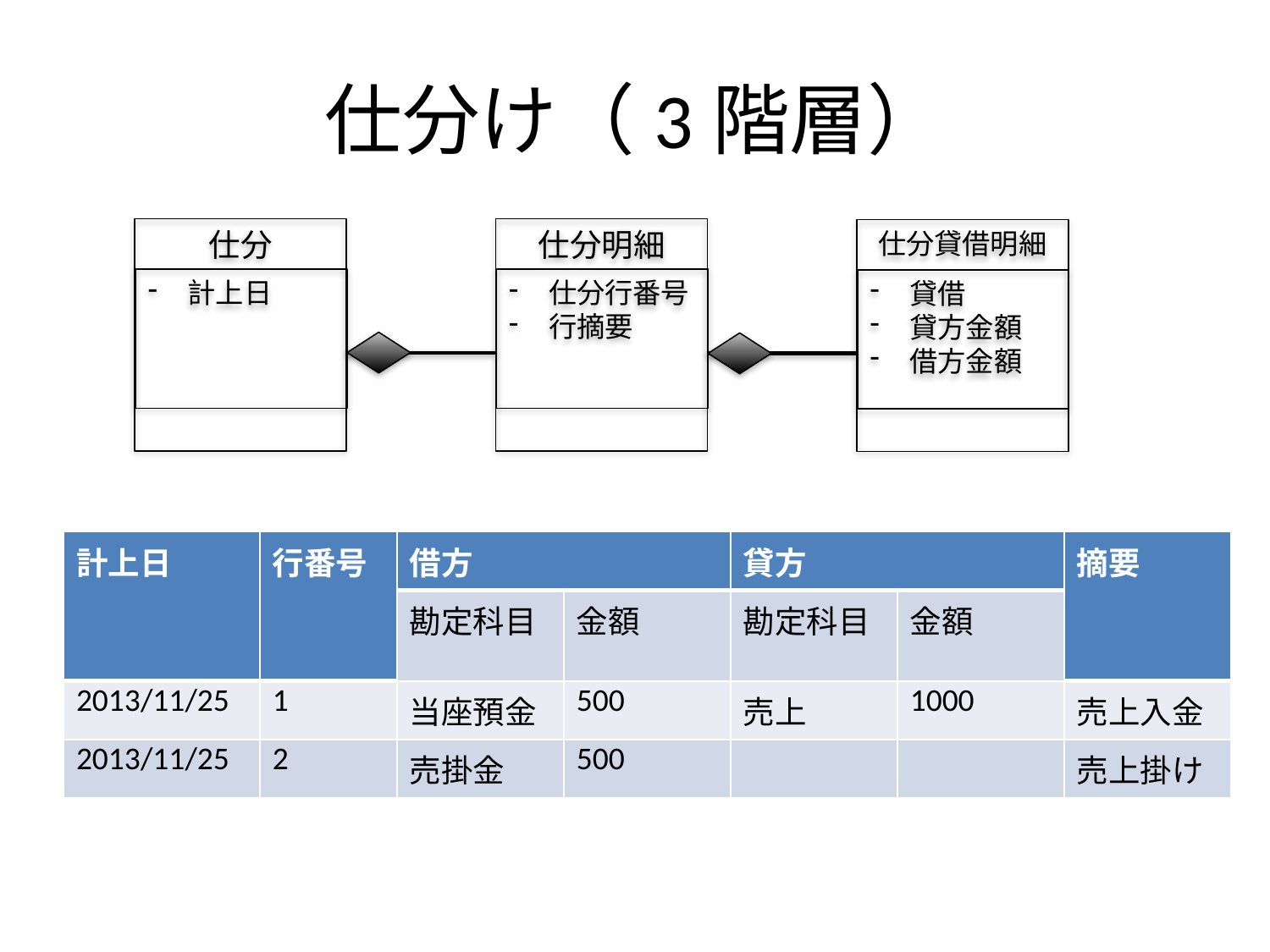

# 仕分け（3階層）
仕分
仕分明細
仕分貸借明細
計上日
仕分行番号
行摘要
貸借
貸方金額
借方金額

| 計上日 | 行番号 | 借方 |  | 貸方 |  | 摘要 |
| --- | --- | --- | --- | --- | --- | --- |
|  |  | 勘定科目 | 金額 | 勘定科目 | 金額 |  |
| 2013/11/25 | 1 | 当座預金 | 500 | 売上 | 1000 | 売上入金 |
| 2013/11/25 | 2 | 売掛金 | 500 |  |  | 売上掛け |